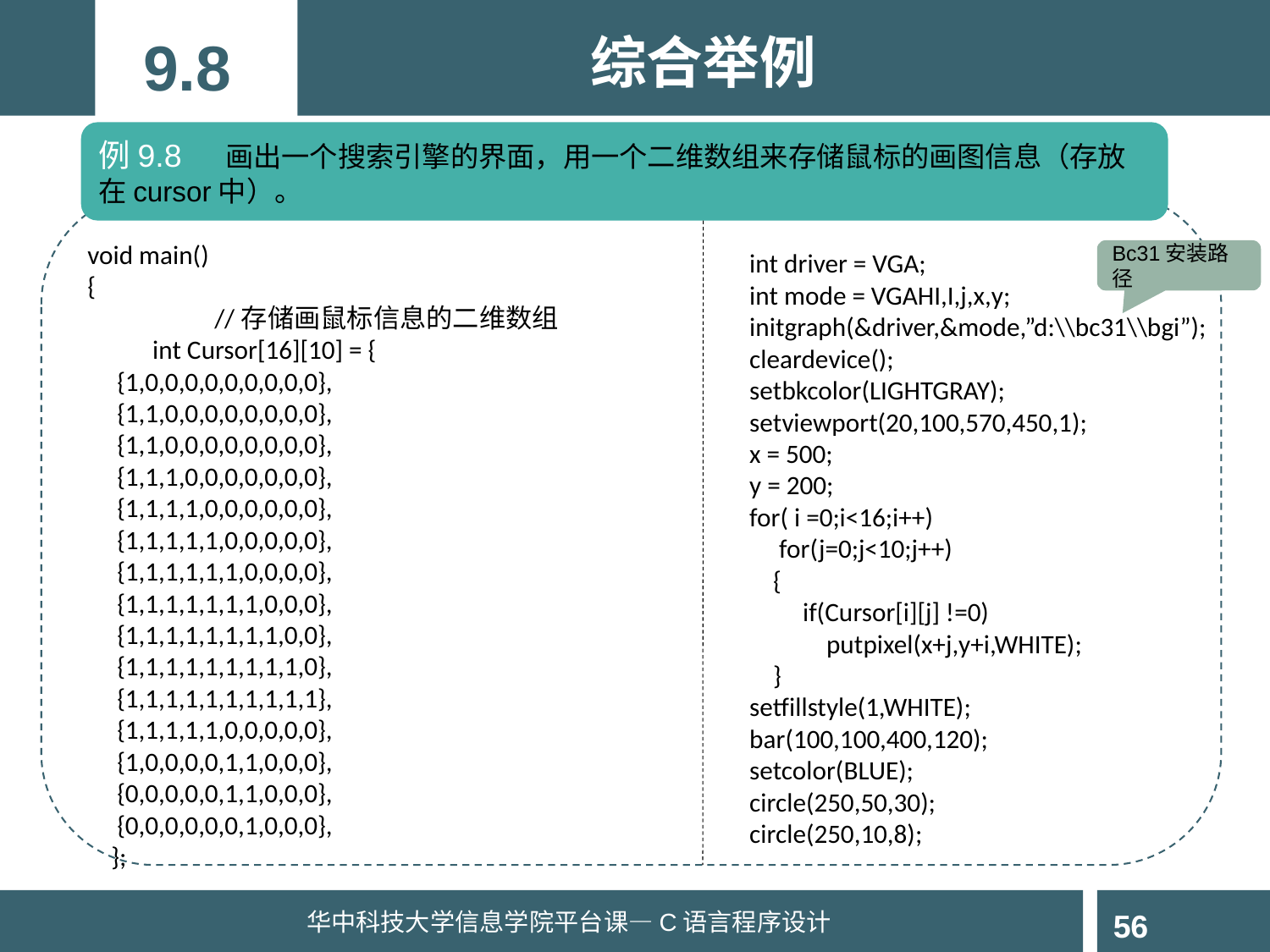

综合举例
9.8
例9.8	画出一个搜索引擎的界面，用一个二维数组来存储鼠标的画图信息（存放在cursor中）。

void main()
{
	//存储画鼠标信息的二维数组
           int Cursor[16][10] = {
     {1,0,0,0,0,0,0,0,0,0},
     {1,1,0,0,0,0,0,0,0,0},
     {1,1,0,0,0,0,0,0,0,0},
     {1,1,1,0,0,0,0,0,0,0},
     {1,1,1,1,0,0,0,0,0,0},
     {1,1,1,1,1,0,0,0,0,0},
     {1,1,1,1,1,1,0,0,0,0},
     {1,1,1,1,1,1,1,0,0,0},
     {1,1,1,1,1,1,1,1,0,0},
     {1,1,1,1,1,1,1,1,1,0},
     {1,1,1,1,1,1,1,1,1,1},
     {1,1,1,1,1,0,0,0,0,0},
     {1,0,0,0,0,1,1,0,0,0},
     {0,0,0,0,0,1,1,0,0,0},
     {0,0,0,0,0,0,1,0,0,0},
    };
Bc31安装路径
        int driver = VGA;
        int mode = VGAHI,I,j,x,y;
        initgraph(&driver,&mode,”d:\\bc31\\bgi”);
        cleardevice();
        setbkcolor(LIGHTGRAY);
        setviewport(20,100,570,450,1);
        x = 500;
        y = 200;
        for( i =0;i<16;i++)
             for(j=0;j<10;j++)
            {
                 if(Cursor[i][j] !=0)
                     putpixel(x+j,y+i,WHITE);
            }
        setfillstyle(1,WHITE);
        bar(100,100,400,120);
        setcolor(BLUE);
        circle(250,50,30);
        circle(250,10,8);